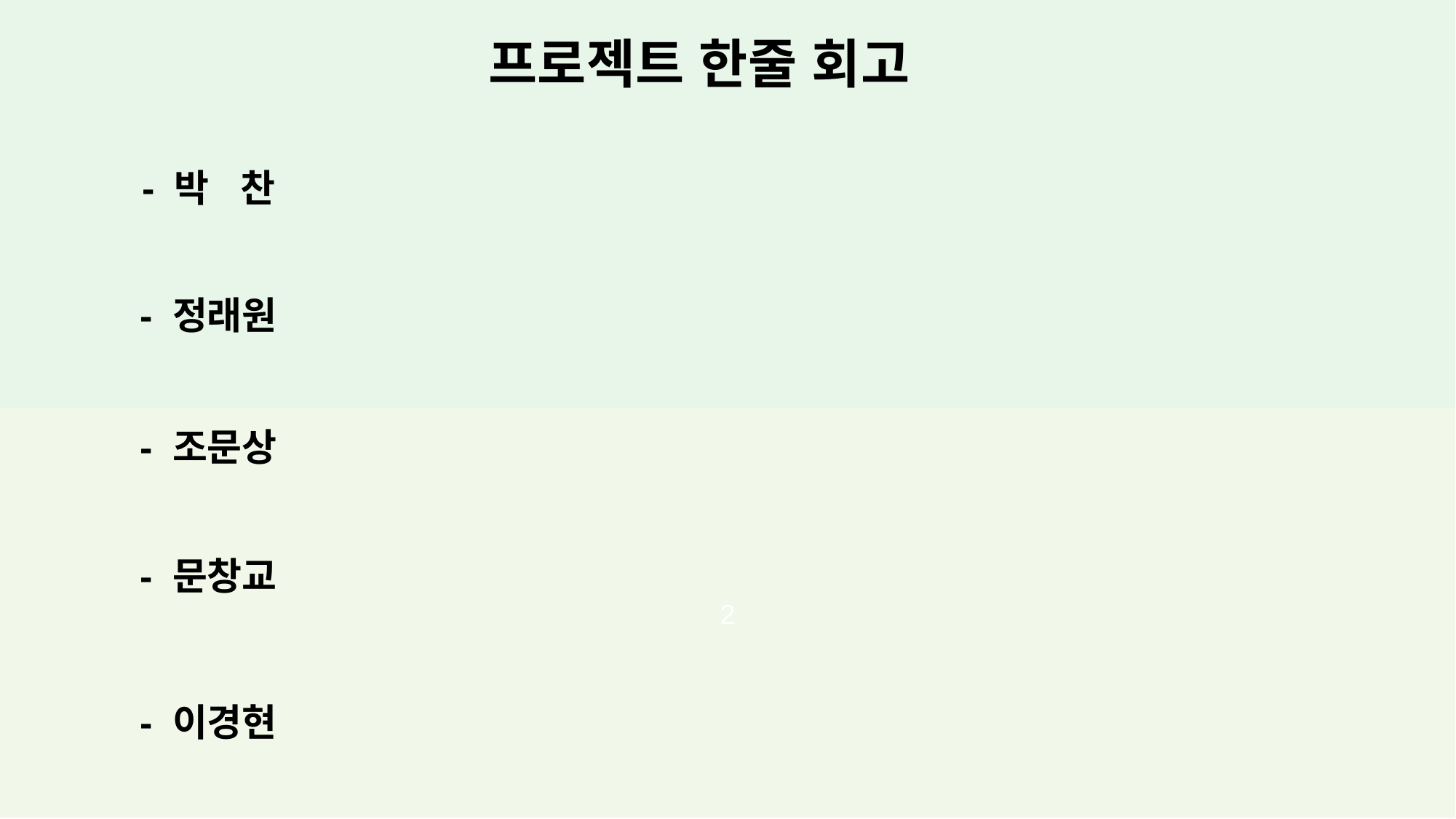

프로젝트 한줄 회고
- 박   찬
- 정래원
2
- 조문상
- 문창교
- 이경현